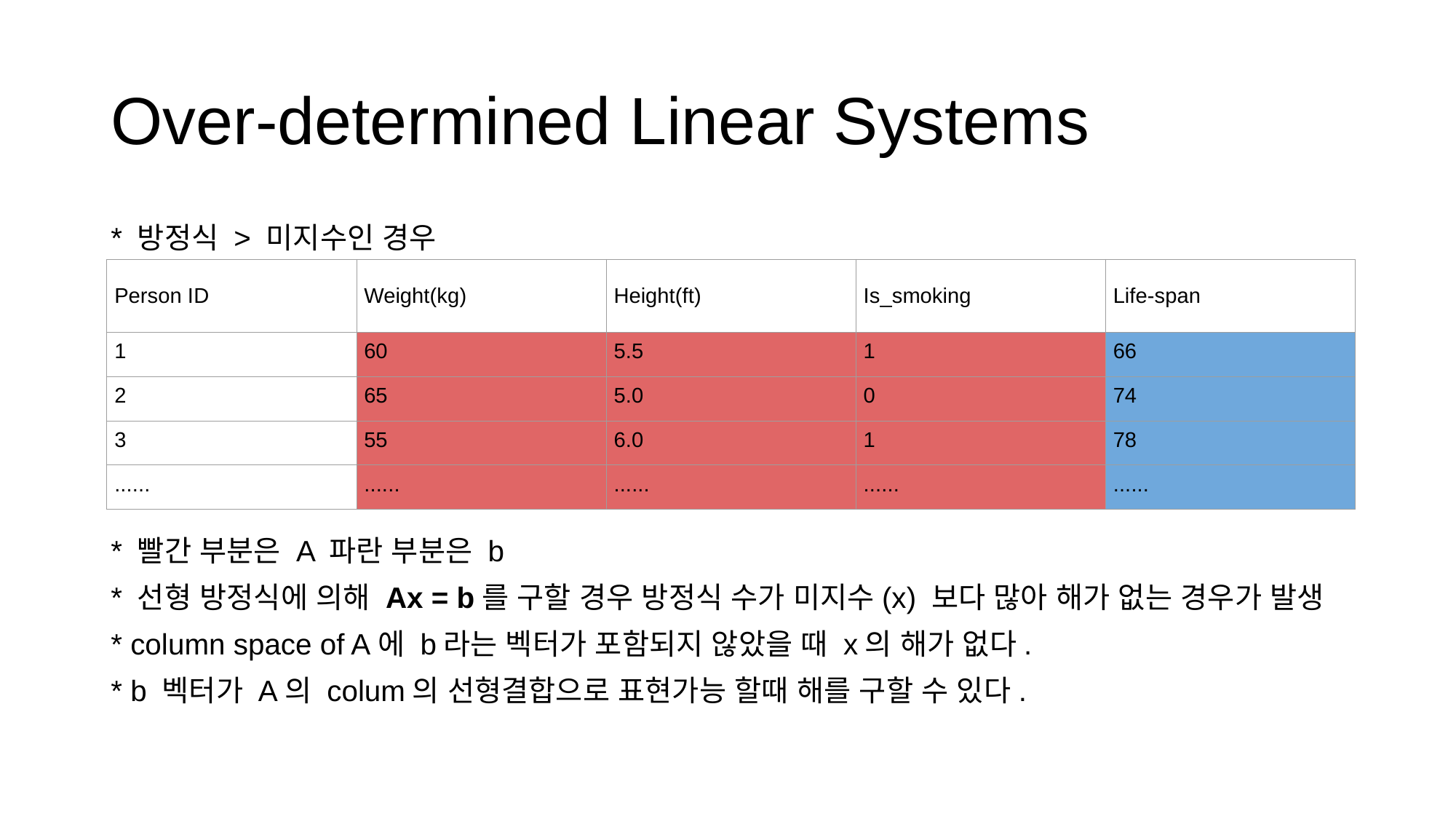

# Over-determined Linear Systems
* 방정식 > 미지수인 경우

* 빨간 부분은 A 파란 부분은 b
* 선형 방정식에 의해 Ax = b를 구할 경우 방정식 수가 미지수(x) 보다 많아 해가 없는 경우가 발생
* column space of A에 b라는 벡터가 포함되지 않았을 때 x의 해가 없다.
* b 벡터가 A의 colum의 선형결합으로 표현가능 할때 해를 구할 수 있다.
| Person ID | Weight(kg) | Height(ft) | Is\_smoking | Life-span |
| --- | --- | --- | --- | --- |
| 1 | 60 | 5.5 | 1 | 66 |
| 2 | 65 | 5.0 | 0 | 74 |
| 3 | 55 | 6.0 | 1 | 78 |
| ...... | ...... | ...... | ...... | ...... |